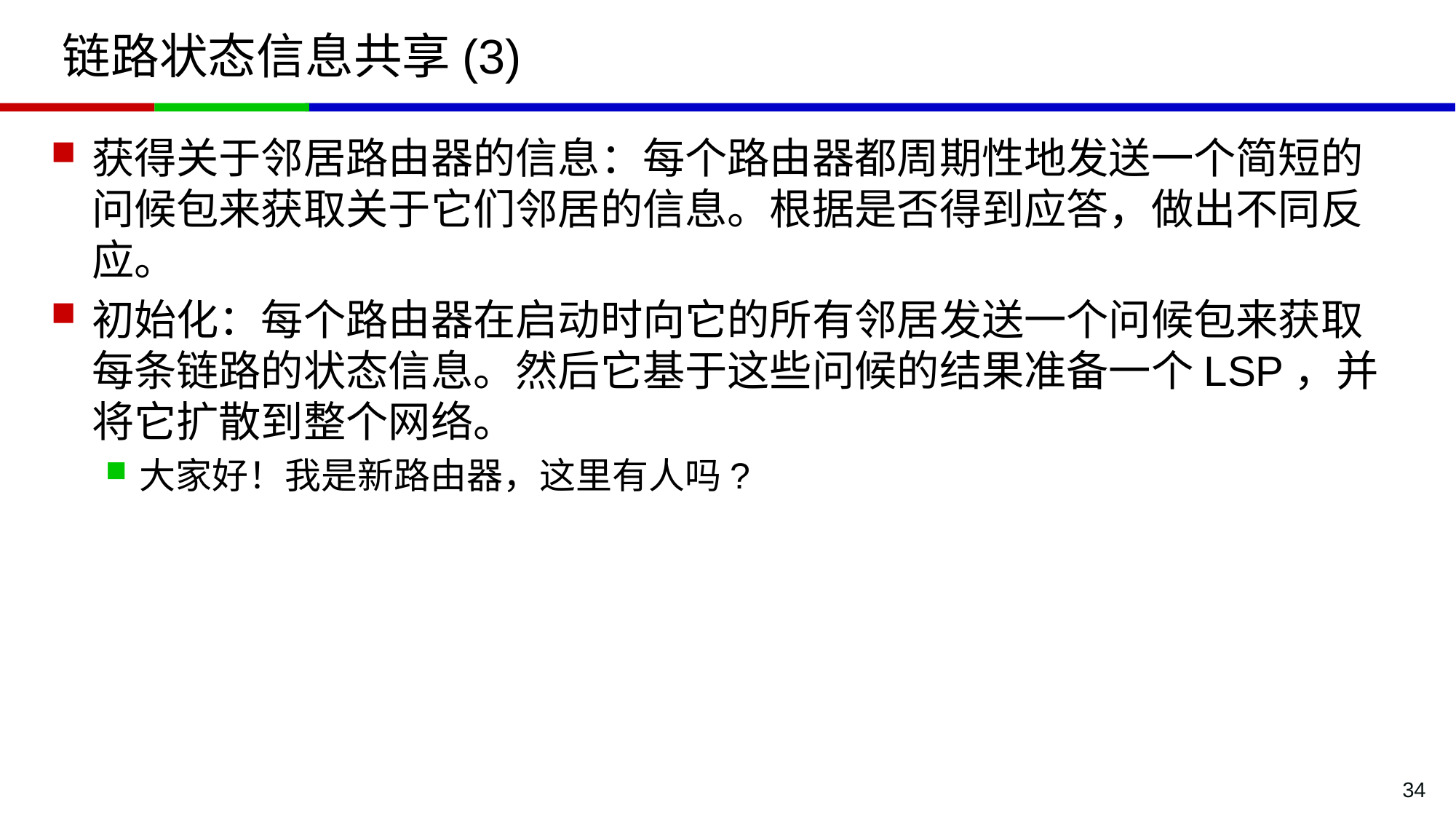

# 链路状态信息共享(3)
获得关于邻居路由器的信息：每个路由器都周期性地发送一个简短的问候包来获取关于它们邻居的信息。根据是否得到应答，做出不同反应。
初始化：每个路由器在启动时向它的所有邻居发送一个问候包来获取每条链路的状态信息。然后它基于这些问候的结果准备一个LSP，并将它扩散到整个网络。
大家好！我是新路由器，这里有人吗?
34